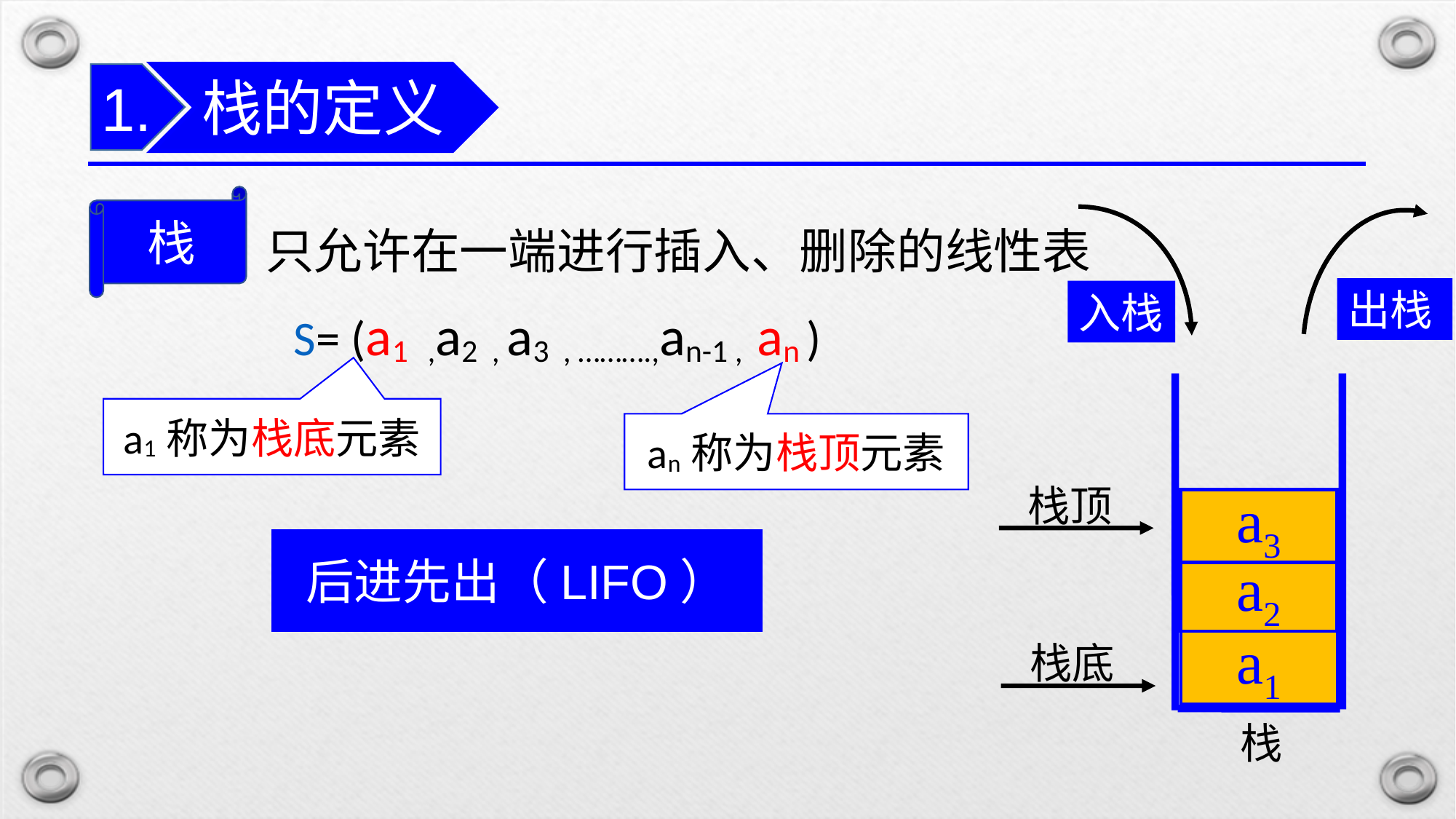

栈的定义

1.
栈

入栈

出栈
只允许在一端进行插入、删除的线性表
 S= (a1  ,a2  , a3  , ……….,an-1 ,  an )

a1称为栈底元素
an称为栈顶元素
栈顶
a3

后进先出（LIFO）
a2
栈底

a1
栈